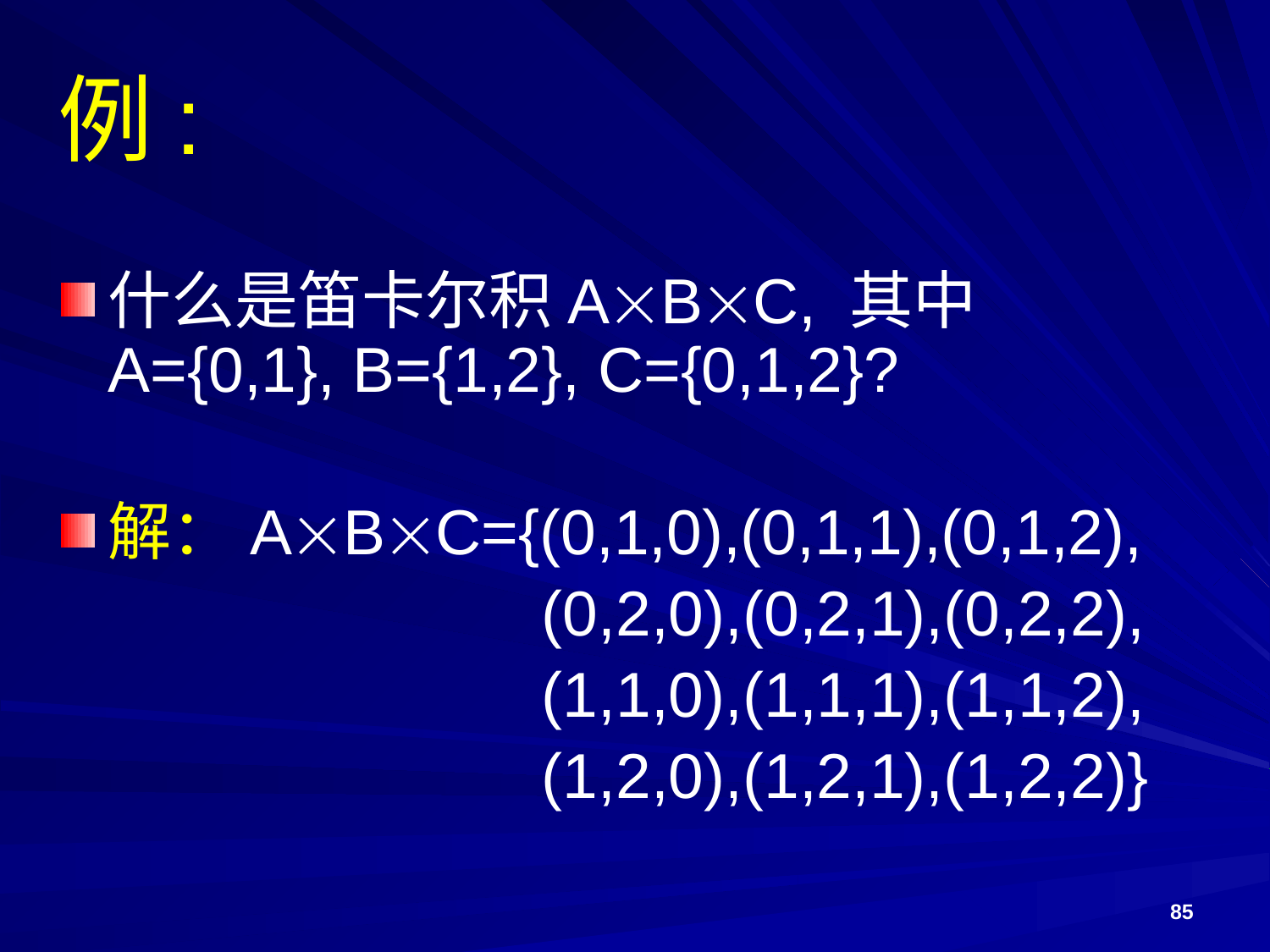

例:

什么是笛卡尔积A×B×C, 其中A={0,1}, B={1,2}, C={0,1,2}?

解：A×B×C={(0,1,0),(0,1,1),(0,1,2),
			      	   (0,2,0),(0,2,1),(0,2,2),
			     	   (1,1,0),(1,1,1),(1,1,2),
				   (1,2,0),(1,2,1),(1,2,2)}
85